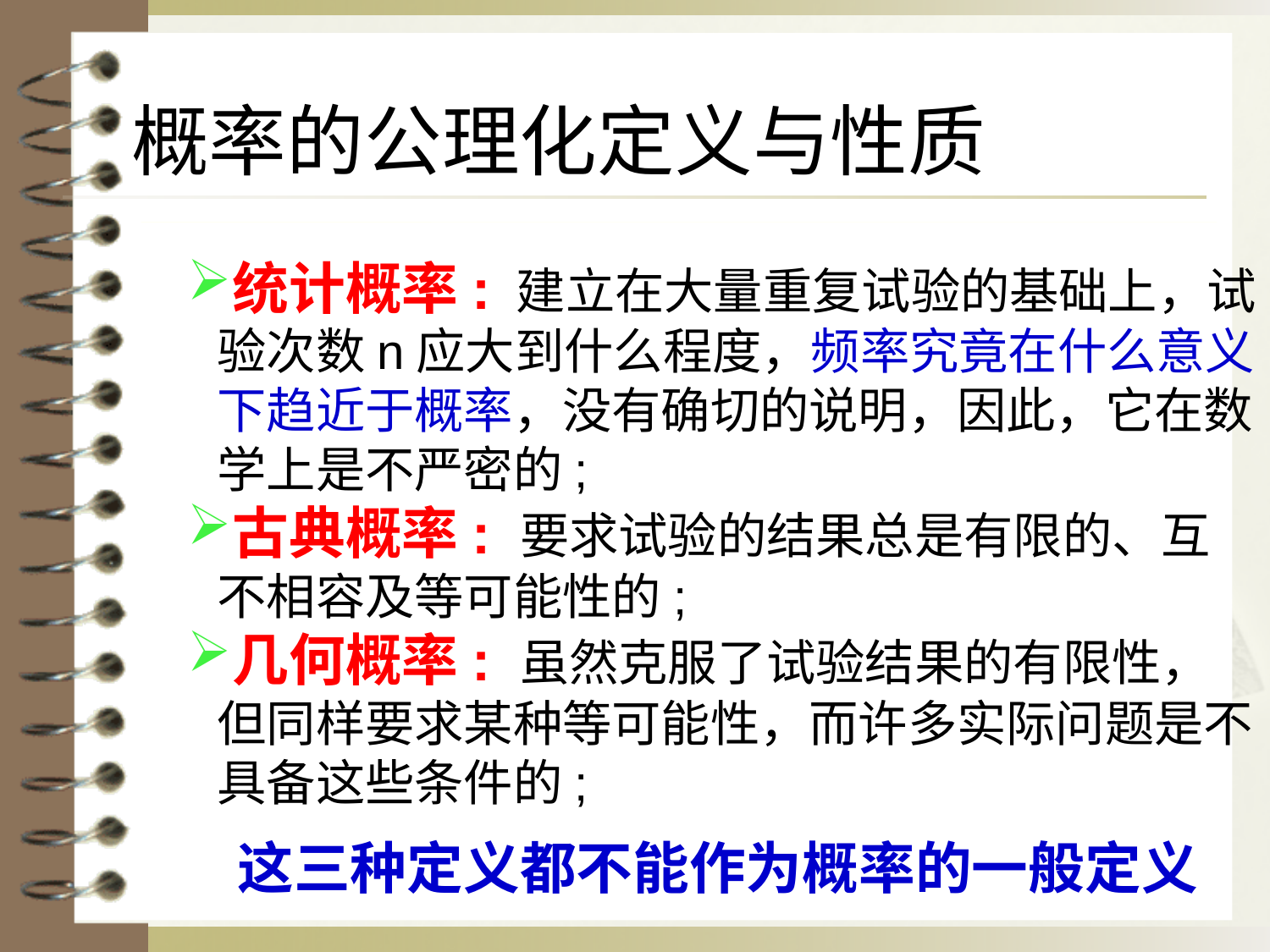

概率的公理化定义与性质
统计概率: 建立在大量重复试验的基础上，试验次数n应大到什么程度，频率究竟在什么意义下趋近于概率，没有确切的说明，因此，它在数学上是不严密的;
古典概率: 要求试验的结果总是有限的、互不相容及等可能性的;
几何概率: 虽然克服了试验结果的有限性，但同样要求某种等可能性，而许多实际问题是不具备这些条件的;
这三种定义都不能作为概率的一般定义